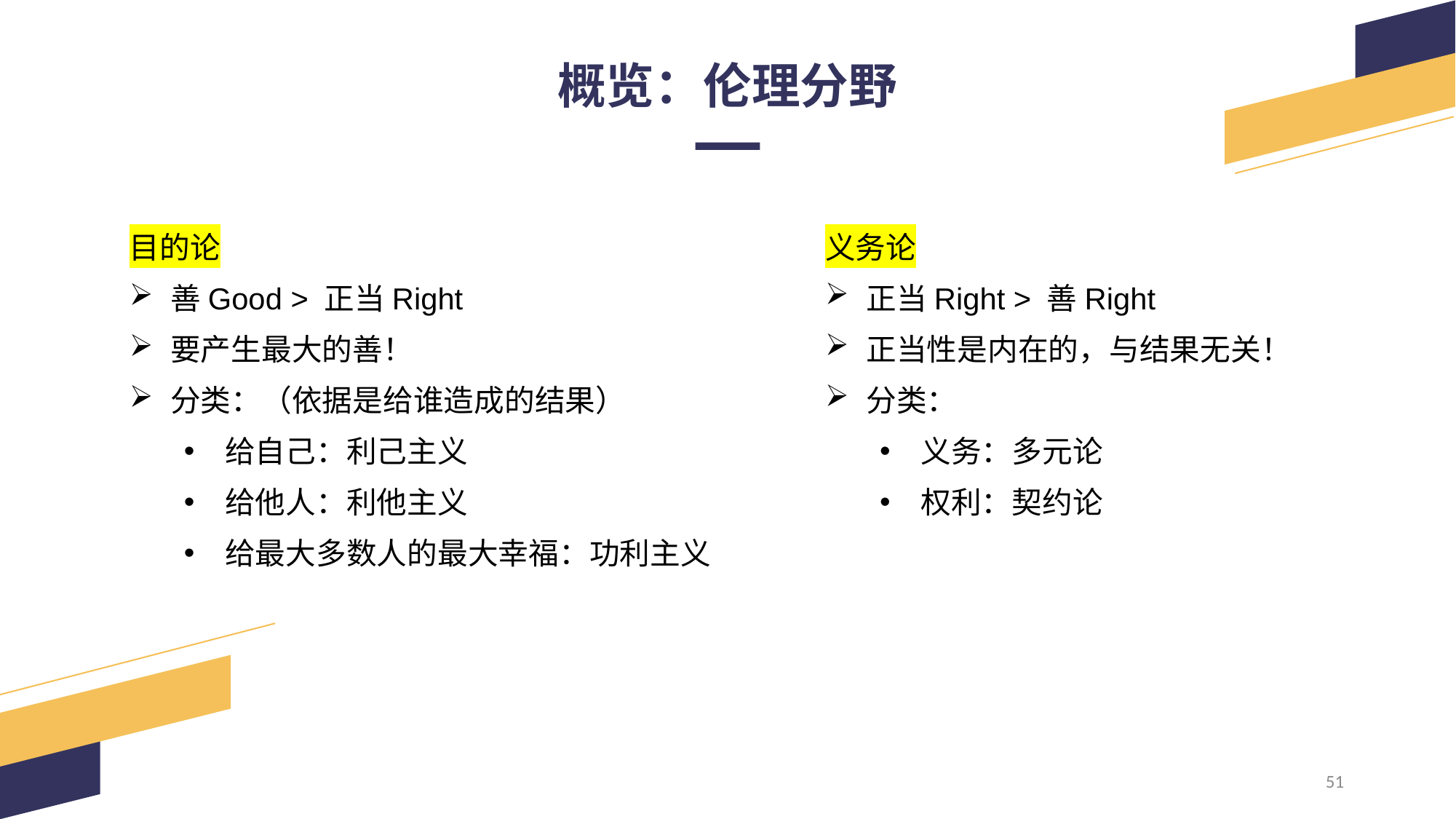

概览：伦理分野

义务论
正当Right > 善Right
正当性是内在的，与结果无关！
分类：
义务：多元论
权利：契约论
目的论
善Good > 正当Right
要产生最大的善！
分类：（依据是给谁造成的结果）
给自己：利己主义
给他人：利他主义
给最大多数人的最大幸福：功利主义

51